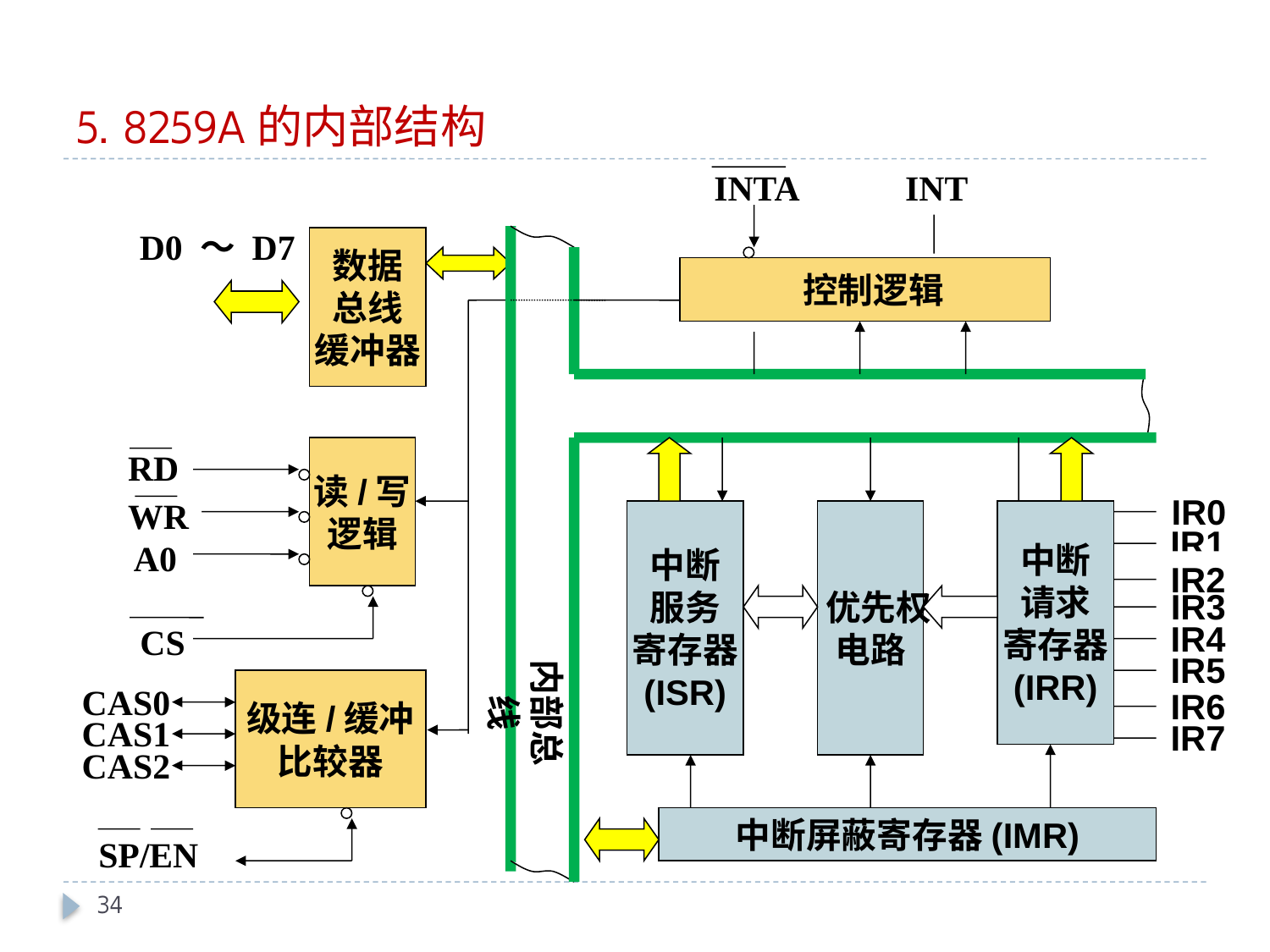

# 5. 8259A的内部结构
INTA
INT

D0 ～ D7
数据
总线
缓冲器

 控制逻辑

读/写
逻辑

RD

IR0

IR1

IR2

IR3

IR4

IR5

IR6

IR7

WR

中断
服务
寄存器
(ISR)
 优先权
电路
中断
请求
寄存器
(IRR)

A0

CS

内部总线

级连/缓冲
比较器
CAS0

CAS2

CAS1

中断屏蔽寄存器(IMR)

SP/EN

34